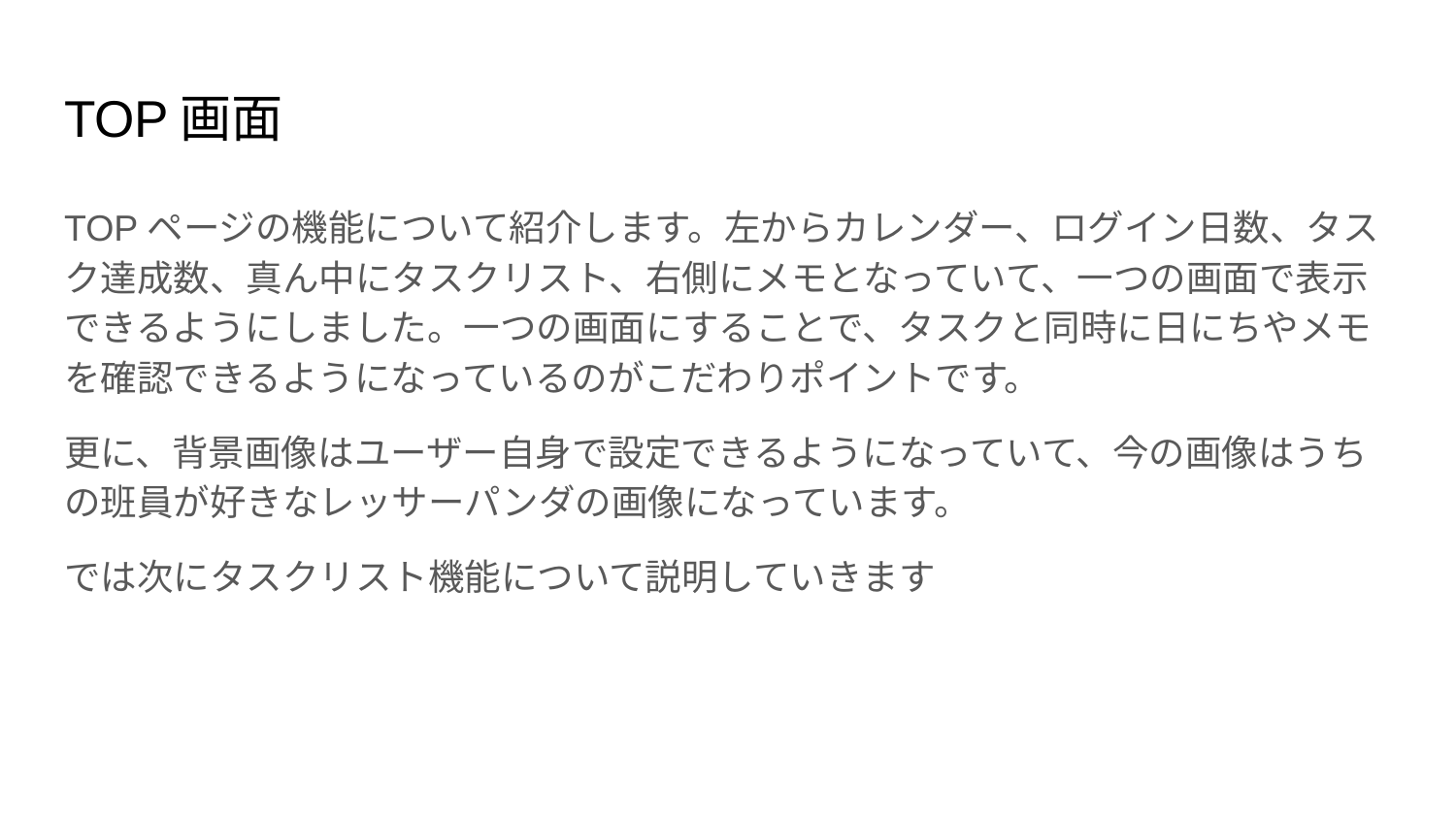

# TOP画面
TOPページの機能について紹介します。左からカレンダー、ログイン日数、タスク達成数、真ん中にタスクリスト、右側にメモとなっていて、一つの画面で表示できるようにしました。一つの画面にすることで、タスクと同時に日にちやメモを確認できるようになっているのがこだわりポイントです。
更に、背景画像はユーザー自身で設定できるようになっていて、今の画像はうちの班員が好きなレッサーパンダの画像になっています。
では次にタスクリスト機能について説明していきます